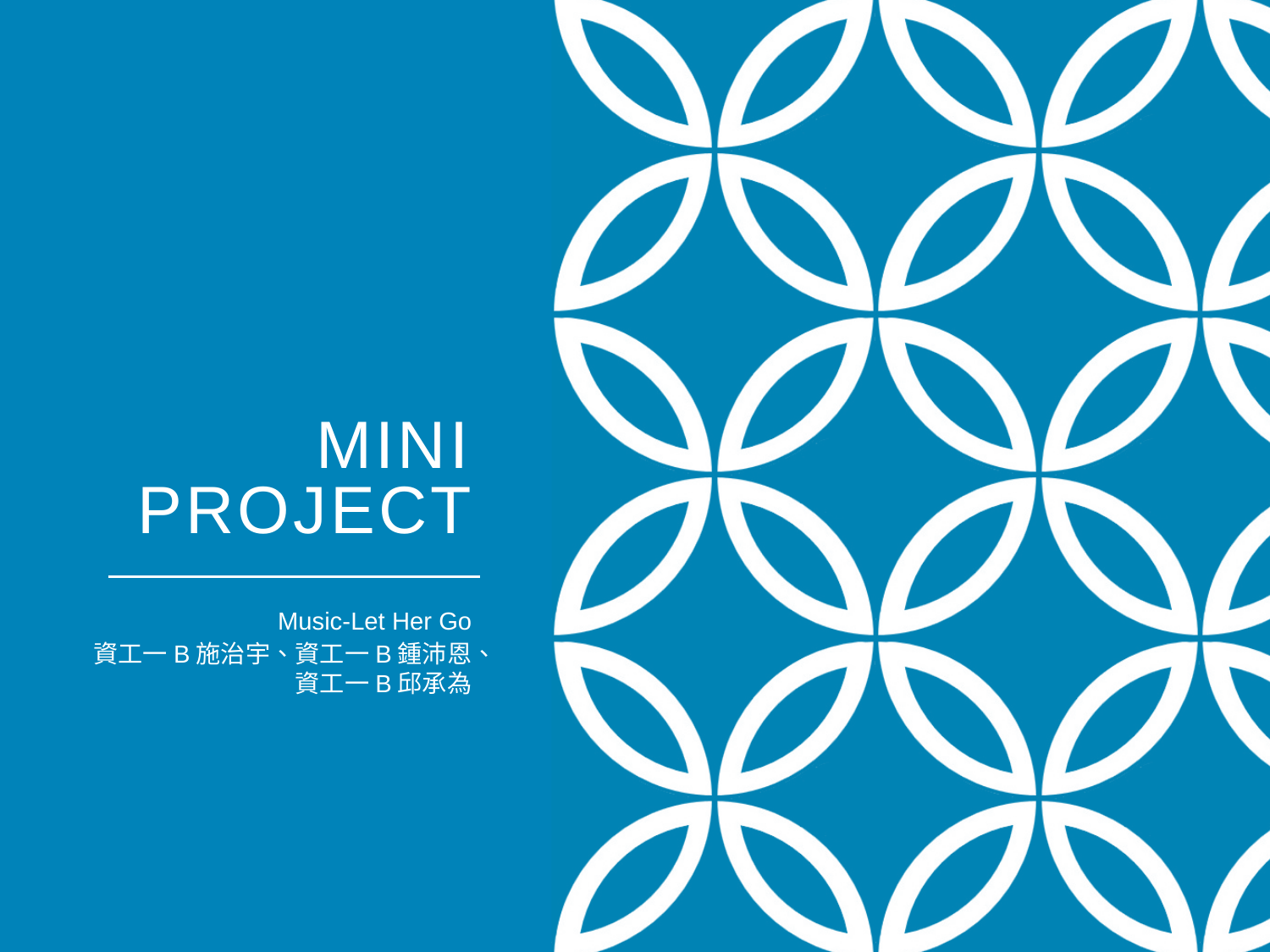

# Mini Project
Music-Let Her Go
資工一B施治宇、資工一B鍾沛恩、資工一B邱承為